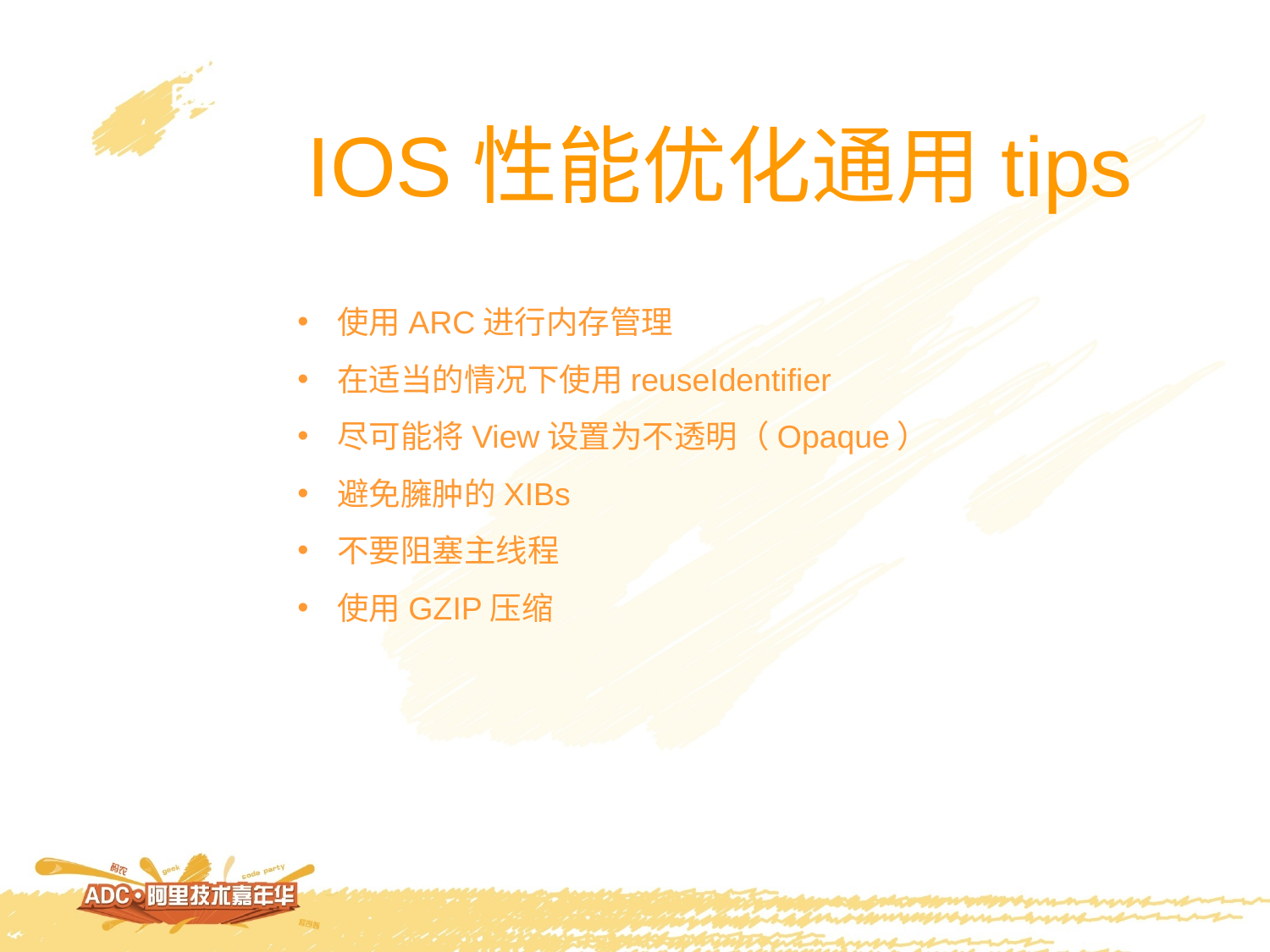

IOS性能优化通用tips
使用ARC进行内存管理
在适当的情况下使用reuseIdentifier
尽可能将View设置为不透明（Opaque）
避免臃肿的XIBs
不要阻塞主线程
使用GZIP压缩